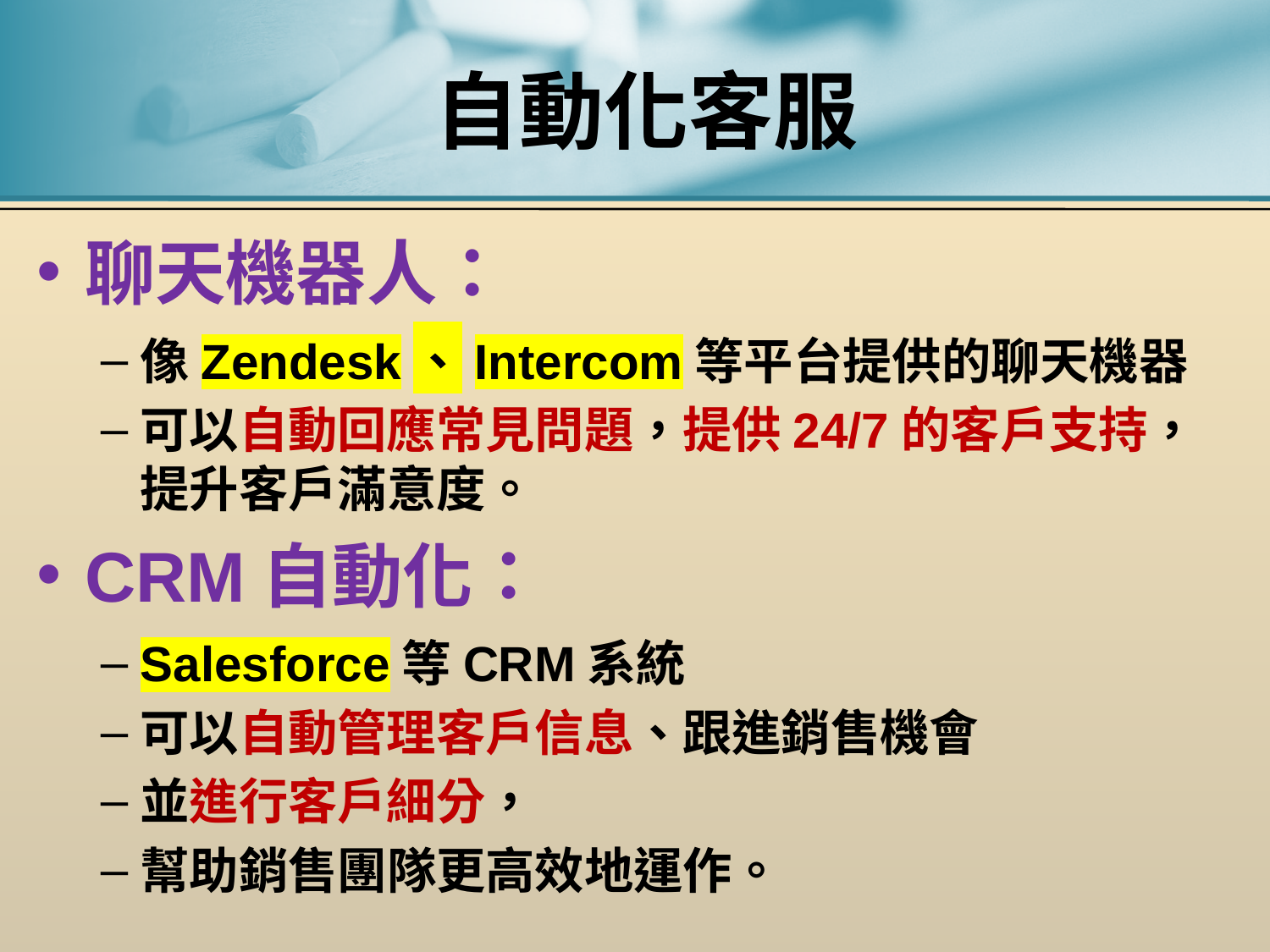

# 自動化客服
聊天機器人：
像Zendesk、Intercom等平台提供的聊天機器
可以自動回應常見問題，提供24/7的客戶支持，提升客戶滿意度。
CRM自動化：
Salesforce等CRM系統
可以自動管理客戶信息、跟進銷售機會
並進行客戶細分，
幫助銷售團隊更高效地運作。